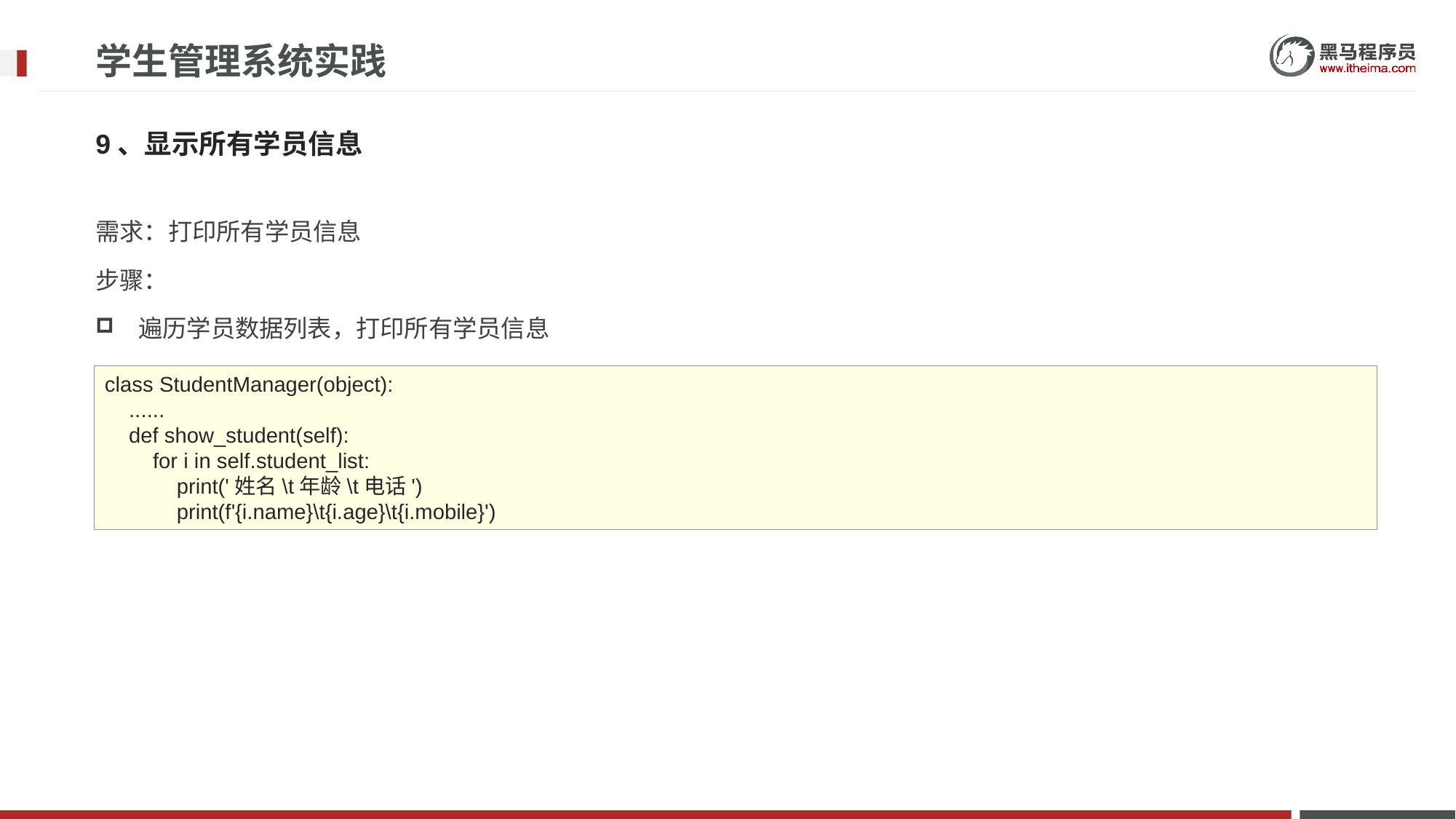

# 学生管理系统实践
9、显示所有学员信息
需求：打印所有学员信息
步骤：
遍历学员数据列表，打印所有学员信息
class StudentManager(object):
    ......
    def show_student(self):
        for i in self.student_list:
            print('姓名\t年龄\t电话')
            print(f'{i.name}\t{i.age}\t{i.mobile}')